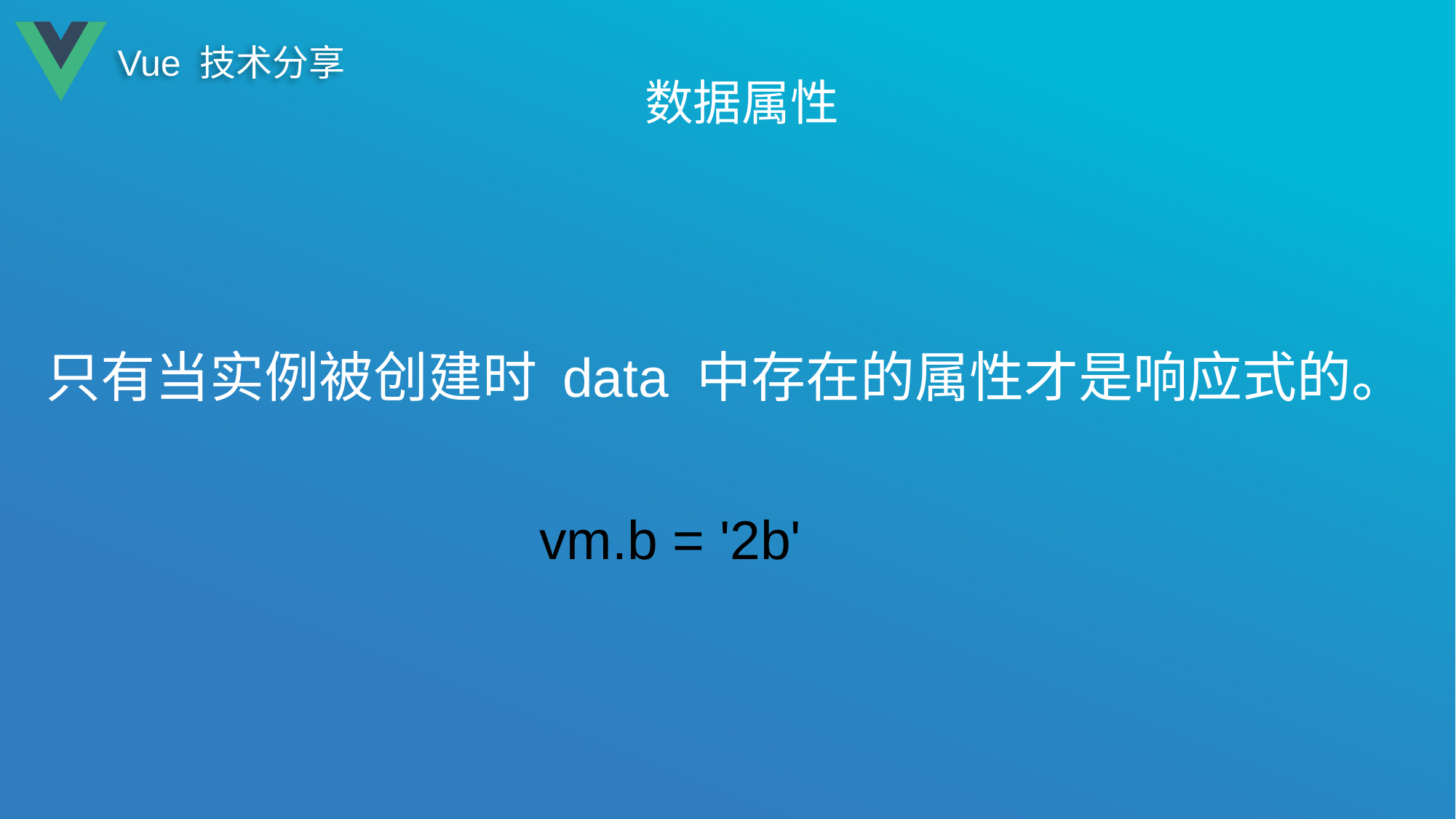

# 数据属性
只有当实例被创建时 data 中存在的属性才是响应式的。
vm.b = '2b'